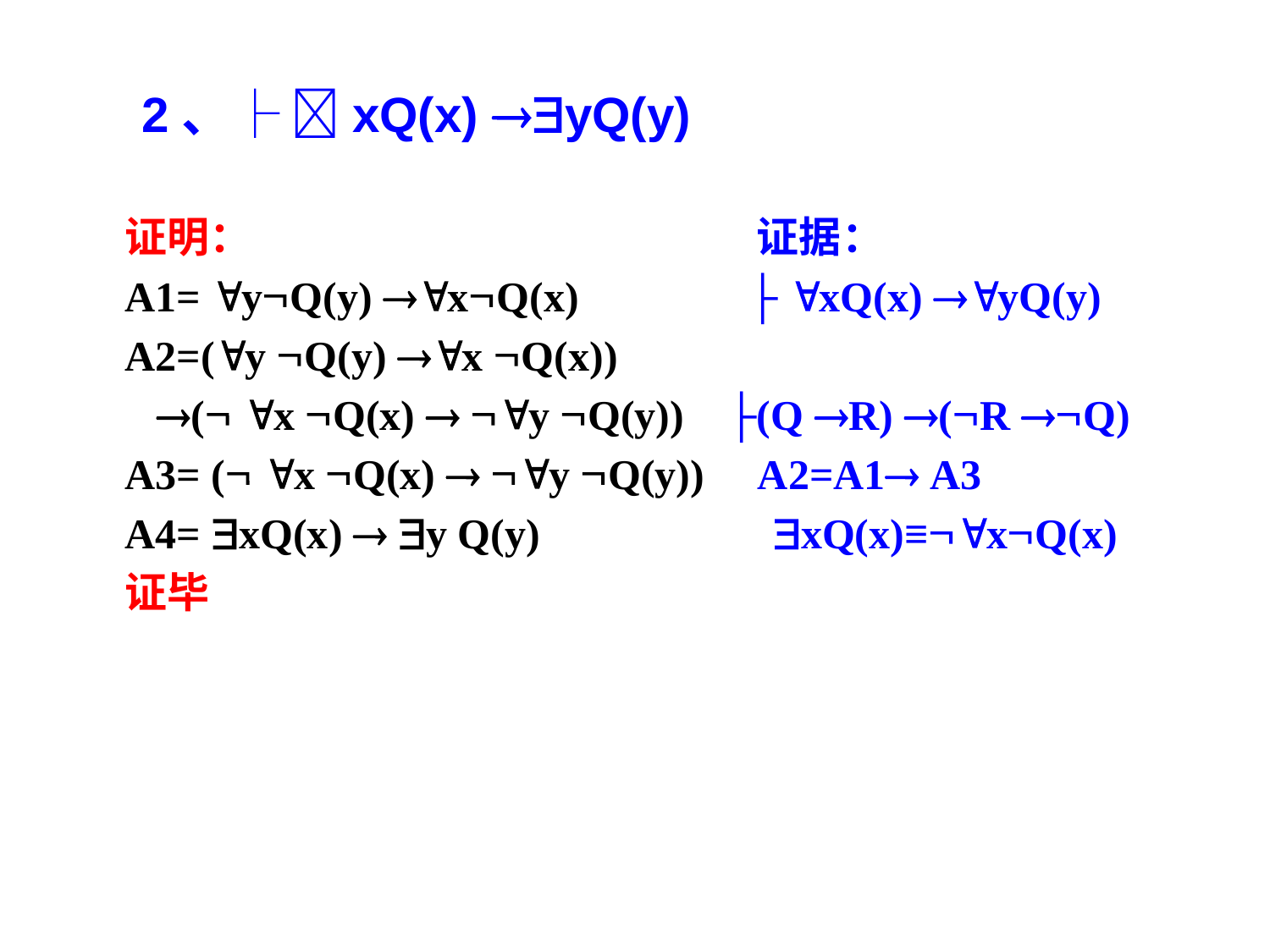

2、├ ∃xQ(x) →∃yQ(y)
证明：                                                     证据：
A1= ∀y¬Q(y) →∀x¬Q(x)                ├ ∀xQ(x) →∀yQ(y)
A2=(∀y ¬Q(y) →∀x ¬Q(x))
   →(¬ ∀x ¬Q(x) → ¬∀y ¬Q(y))    ├(Q →R) →(¬R →¬Q)
A3= (¬ ∀x ¬Q(x) → ¬∀y ¬Q(y))     A2=A1→ A3
A4= ∃xQ(x) → ∃y Q(y)                      ∃xQ(x)≡¬∀x¬Q(x)
证毕